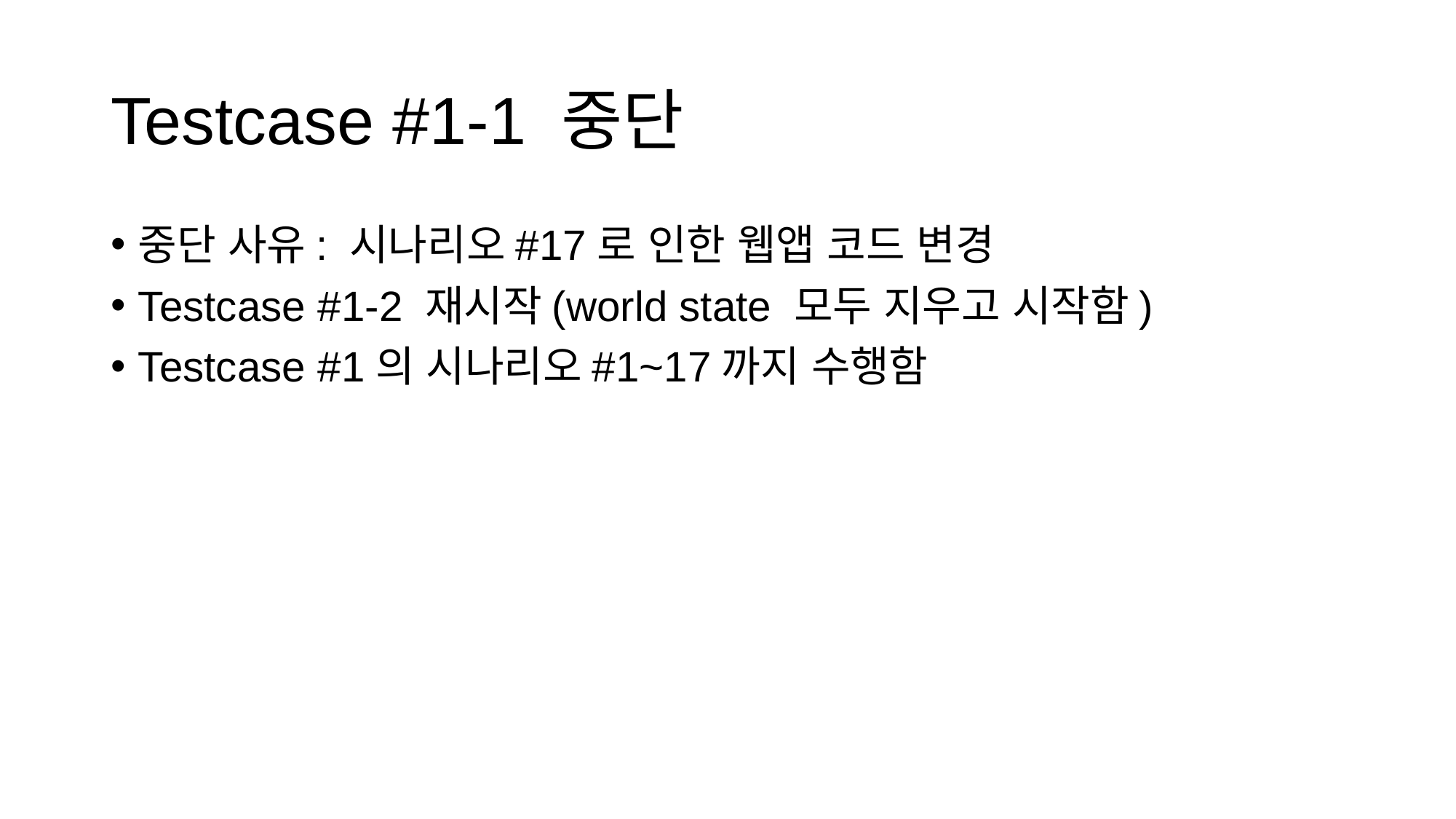

# Testcase #1-1 중단
중단 사유: 시나리오#17로 인한 웹앱 코드 변경
Testcase #1-2 재시작(world state 모두 지우고 시작함)
Testcase #1의 시나리오#1~17까지 수행함